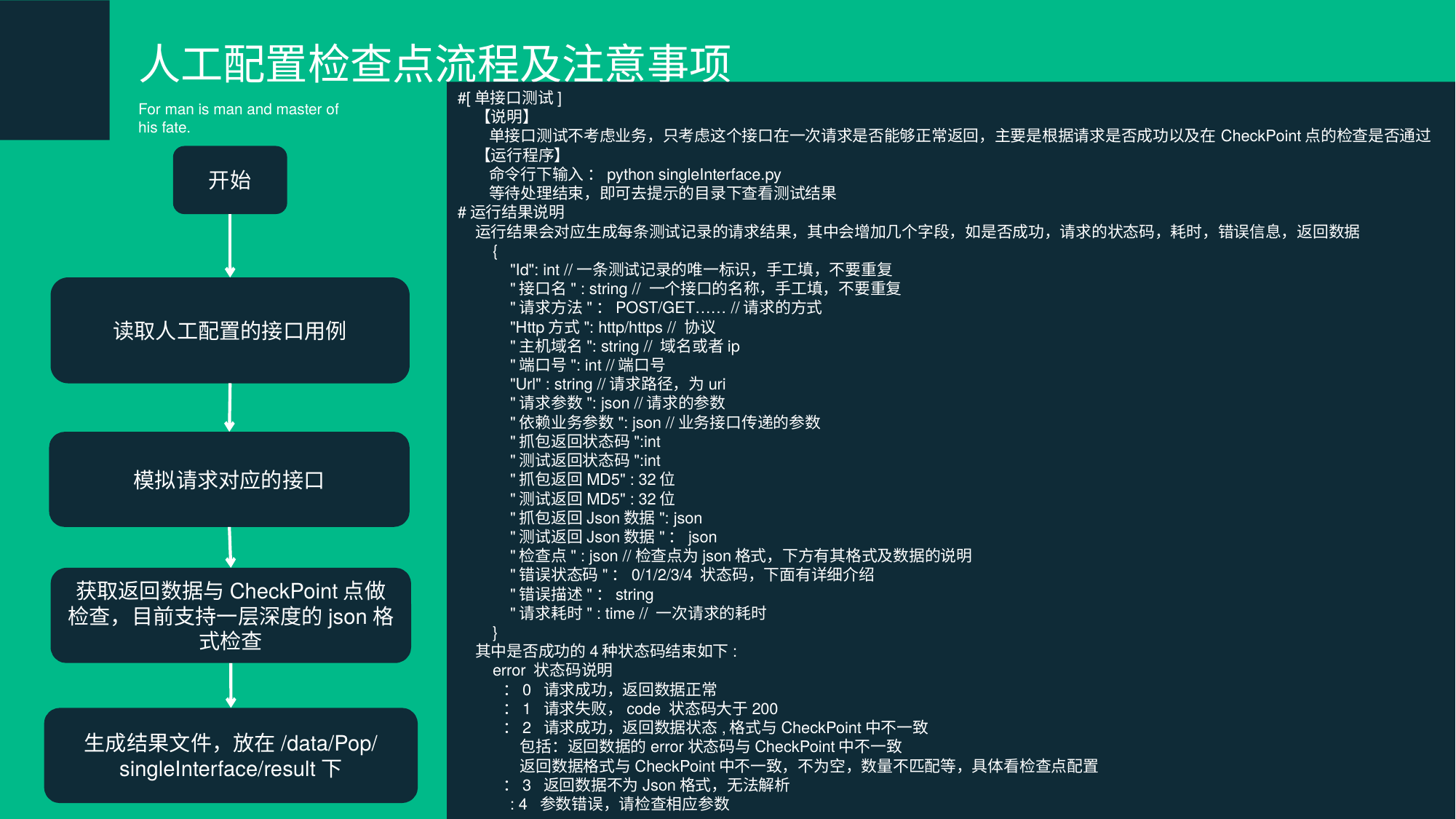

人工配置检查点流程及注意事项
For man is man and master of his fate.
#[单接口测试]
    【说明】
        单接口测试不考虑业务，只考虑这个接口在一次请求是否能够正常返回，主要是根据请求是否成功以及在CheckPoint点的检查是否通过
    【运行程序】
        命令行下输入 ：python singleInterface.py
        等待处理结束，即可去提示的目录下查看测试结果
#运行结果说明
    运行结果会对应生成每条测试记录的请求结果，其中会增加几个字段，如是否成功，请求的状态码，耗时，错误信息，返回数据
        {
            "Id": int //一条测试记录的唯一标识，手工填，不要重复
            "接口名" : string // 一个接口的名称，手工填，不要重复
            "请求方法"：POST/GET…… //请求的方式
            "Http方式": http/https // 协议
            "主机域名": string // 域名或者ip
            "端口号": int //端口号
            "Url" : string //请求路径，为uri
            "请求参数": json //请求的参数
            "依赖业务参数": json //业务接口传递的参数
            "抓包返回状态码":int
            "测试返回状态码":int
            "抓包返回MD5" : 32位
            "测试返回MD5" : 32位
            "抓包返回Json数据": json
            "测试返回Json数据"：json
            "检查点" : json //检查点为json格式，下方有其格式及数据的说明
            "错误状态码"：0/1/2/3/4 状态码，下面有详细介绍
            "错误描述"：string
            "请求耗时" : time // 一次请求的耗时
        }
    其中是否成功的4种状态码结束如下:
        error 状态码说明
            ：0  请求成功，返回数据正常
            ：1  请求失败，code 状态码大于200
            ：2  请求成功，返回数据状态,格式与CheckPoint中不一致
                 包括：返回数据的error状态码与CheckPoint中不一致
                 返回数据格式与CheckPoint中不一致，不为空，数量不匹配等，具体看检查点配置
            ：3  返回数据不为Json格式，无法解析
            : 4  参数错误，请检查相应参数
开始
读取人工配置的接口用例
模拟请求对应的接口
获取返回数据与CheckPoint点做检查，目前支持一层深度的json格式检查
生成结果文件，放在/data/Pop/singleInterface/result下